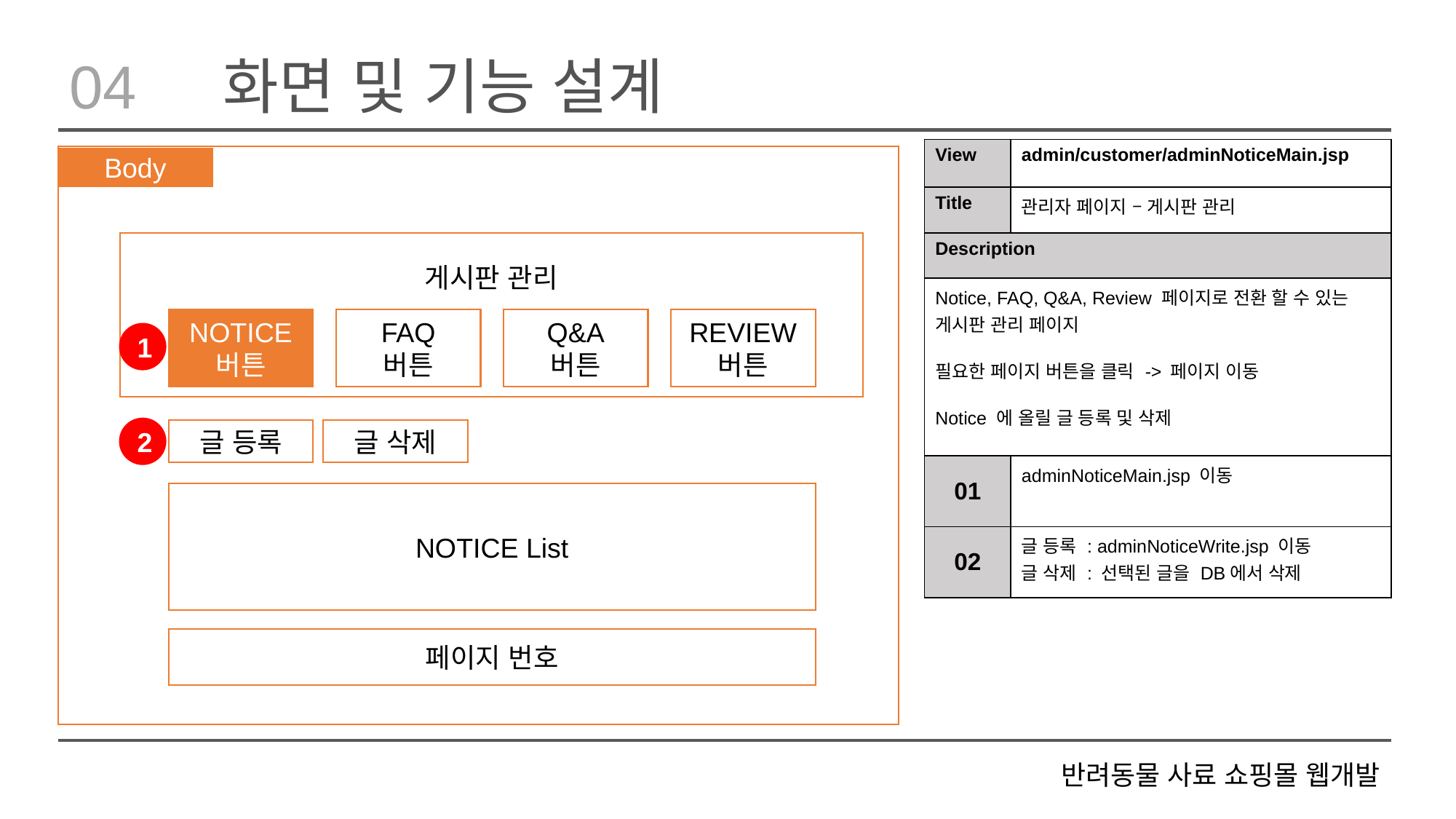

04
화면 및 기능 설계
| View | admin/customer/adminNoticeMain.jsp |
| --- | --- |
| Title | 관리자 페이지 – 게시판 관리 |
| Description |  |
| Notice, FAQ, Q&A, Review 페이지로 전환 할 수 있는 게시판 관리 페이지 필요한 페이지 버튼을 클릭 -> 페이지 이동 Notice 에 올릴 글 등록 및 삭제 |  |
| 01 | adminNoticeMain.jsp 이동 |
| 02 | 글 등록 : adminNoticeWrite.jsp 이동 글 삭제 : 선택된 글을 DB에서 삭제 |

Body

게시판 관리
NOTICE 버튼
FAQ
버튼
Q&A
버튼
REVIEW 버튼
NOTICE 버튼
1
2
글 등록
글 삭제
NOTICE List
페이지 번호
반려동물 사료 쇼핑몰 웹개발